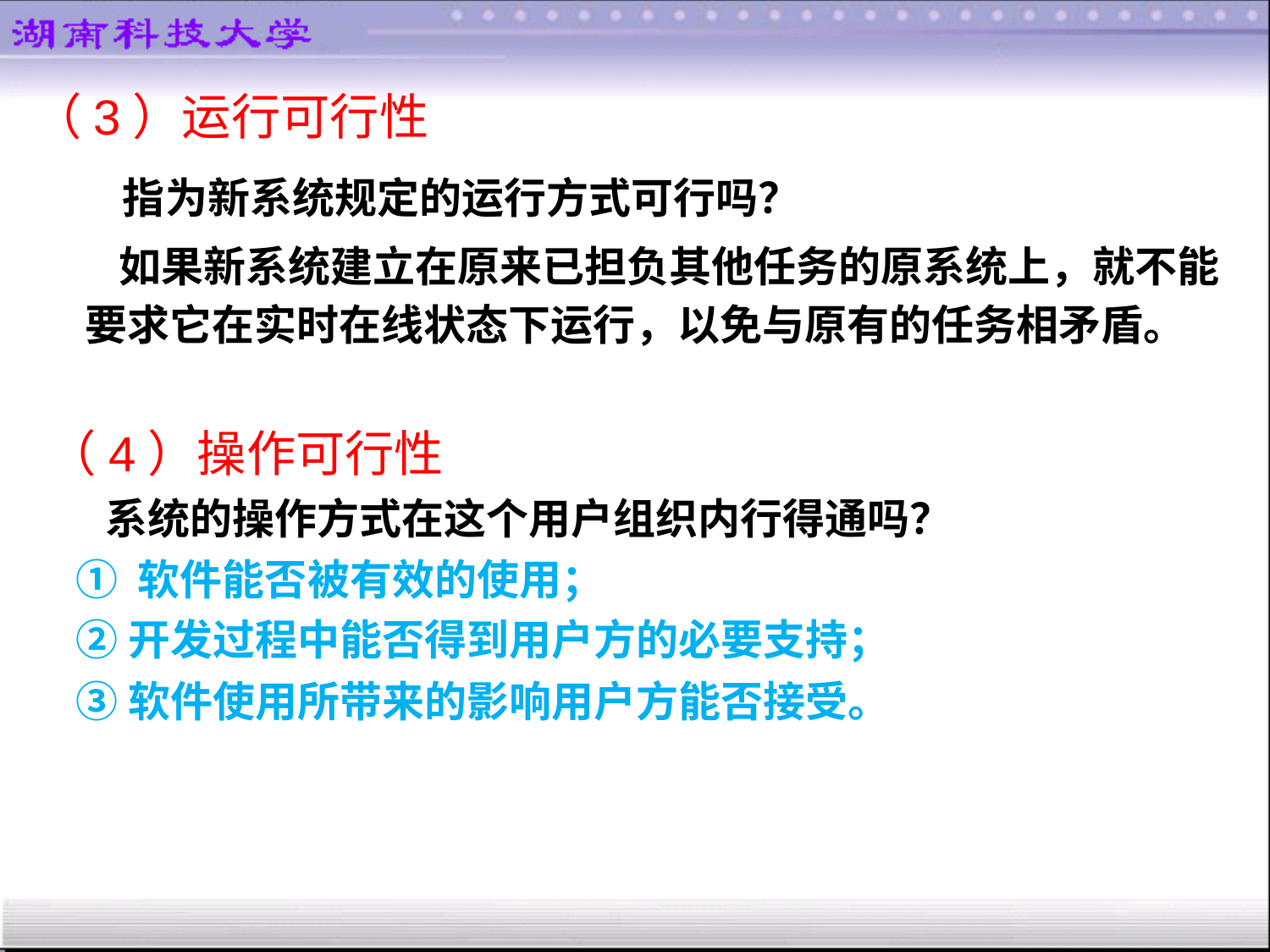

（3）运行可行性
       指为新系统规定的运行方式可行吗？
        如果新系统建立在原来已担负其他任务的原系统上，就不能要求它在实时在线状态下运行，以免与原有的任务相矛盾。
（4）操作可行性
     系统的操作方式在这个用户组织内行得通吗？
   ① 软件能否被有效的使用；
   ②开发过程中能否得到用户方的必要支持；
   ③软件使用所带来的影响用户方能否接受。